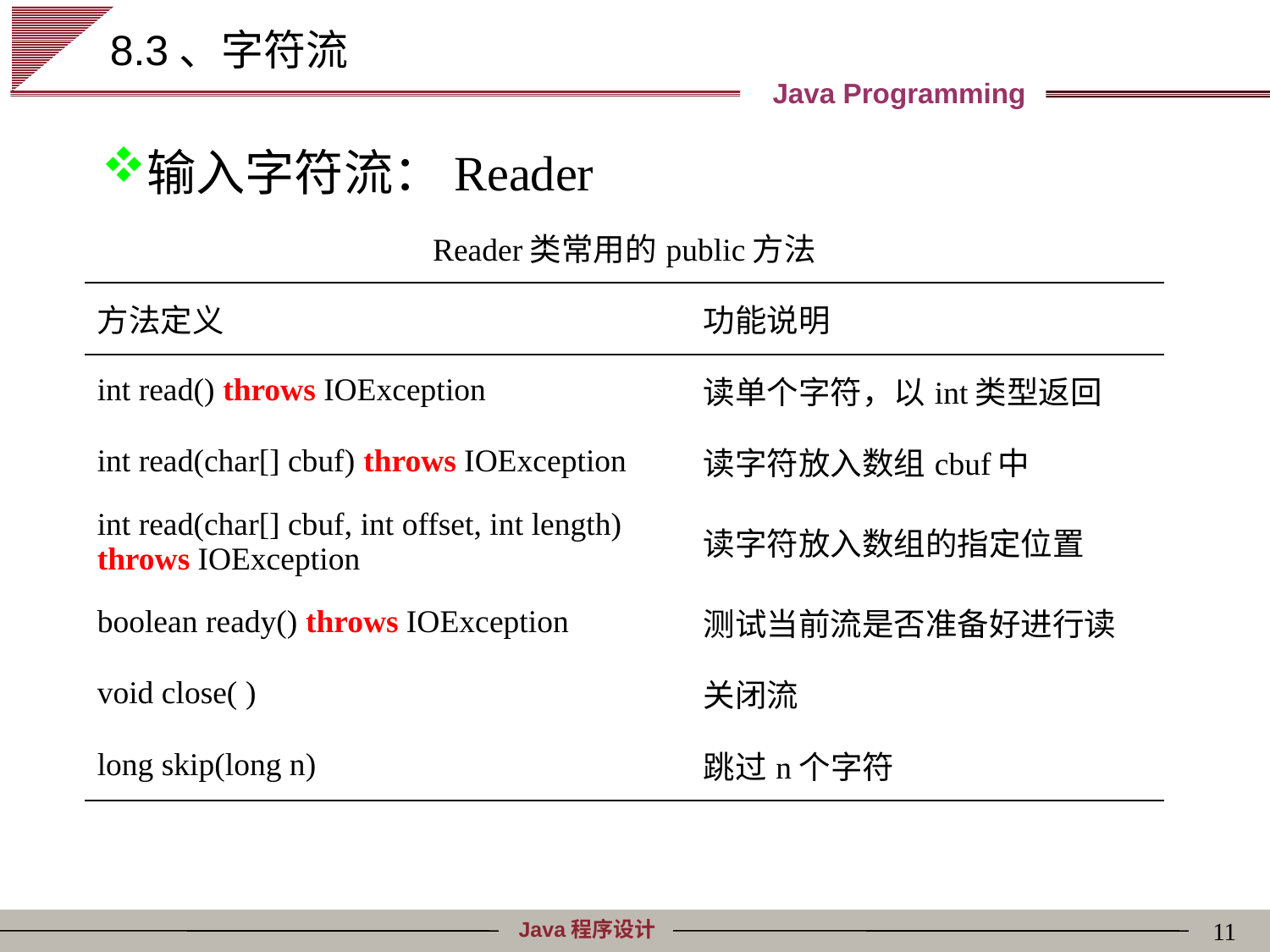

# 8.3、字符流
输入字符流：Reader
| Reader类常用的public方法 |  |
| --- | --- |
| 方法定义 | 功能说明 |
| int read() throws IOException | 读单个字符，以int类型返回 |
| int read(char[] cbuf) throws IOException | 读字符放入数组cbuf中 |
| int read(char[] cbuf, int offset, int length) throws IOException | 读字符放入数组的指定位置 |
| boolean ready() throws IOException | 测试当前流是否准备好进行读 |
| void close( ) | 关闭流 |
| long skip(long n) | 跳过n个字符 |